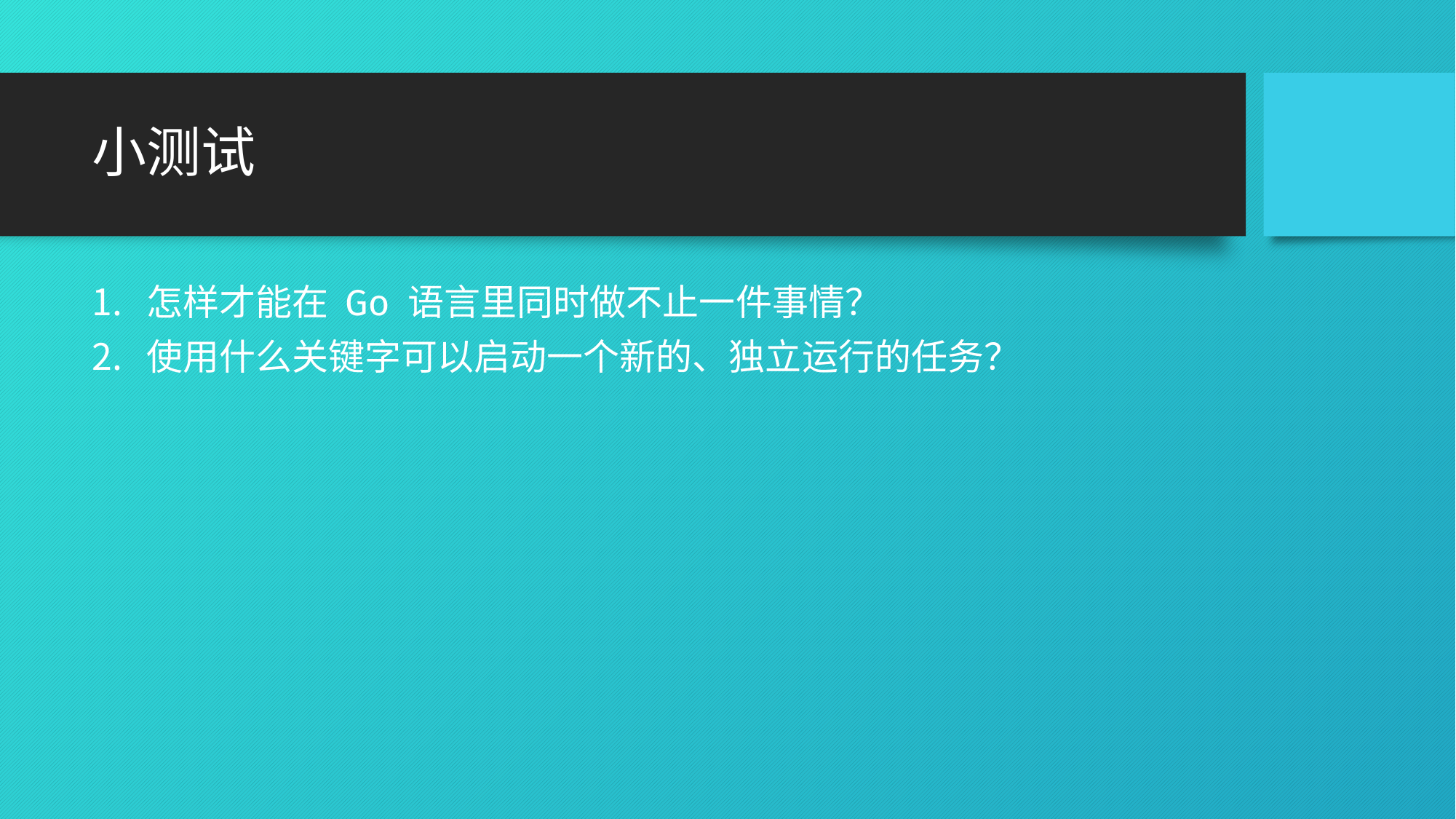

# 小测试
怎样才能在 Go 语言里同时做不止一件事情？
使用什么关键字可以启动一个新的、独立运行的任务？